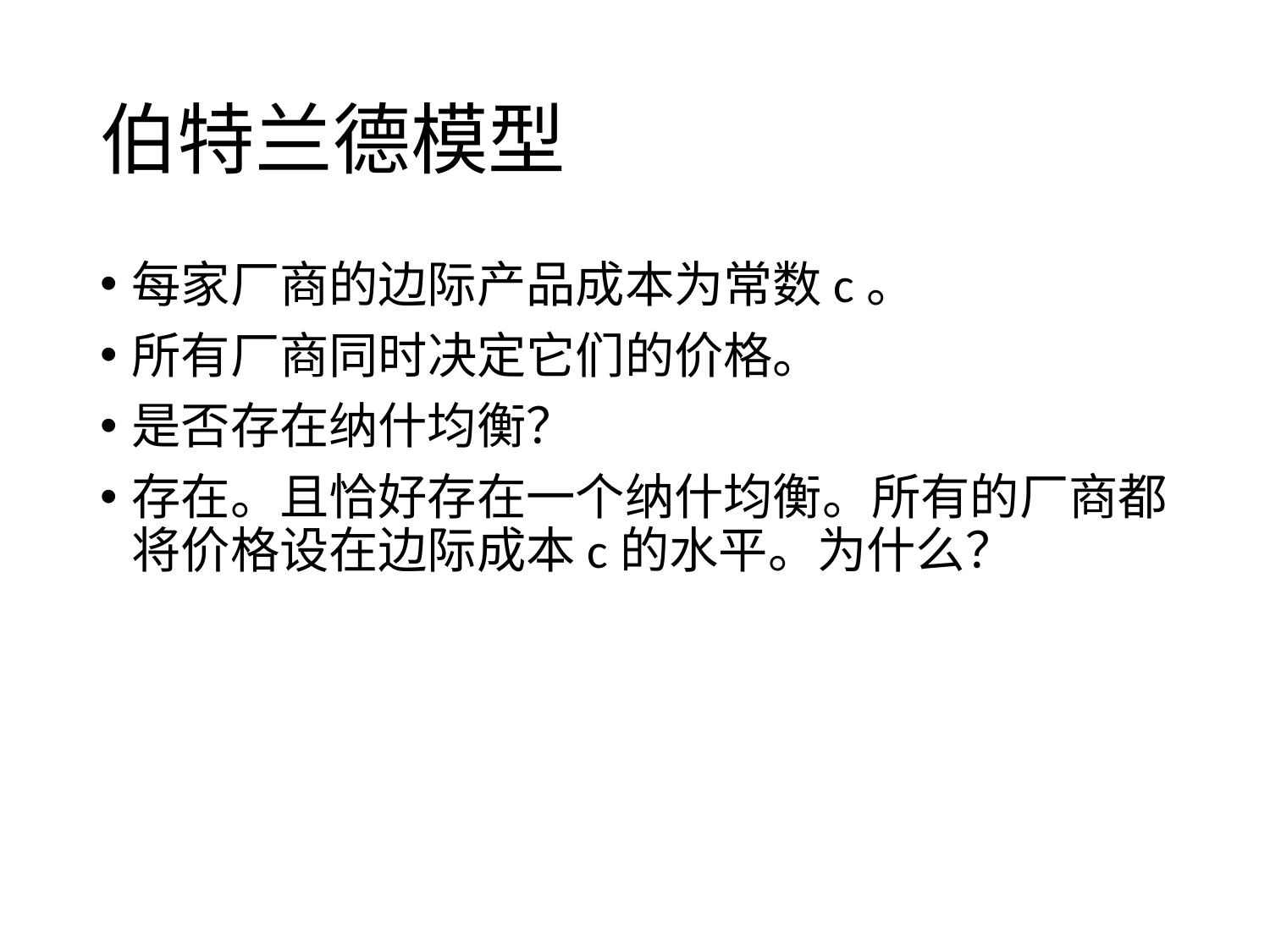

# 伯特兰德模型
每家厂商的边际产品成本为常数c。
所有厂商同时决定它们的价格。
是否存在纳什均衡？
存在。且恰好存在一个纳什均衡。所有的厂商都将价格设在边际成本c的水平。为什么？